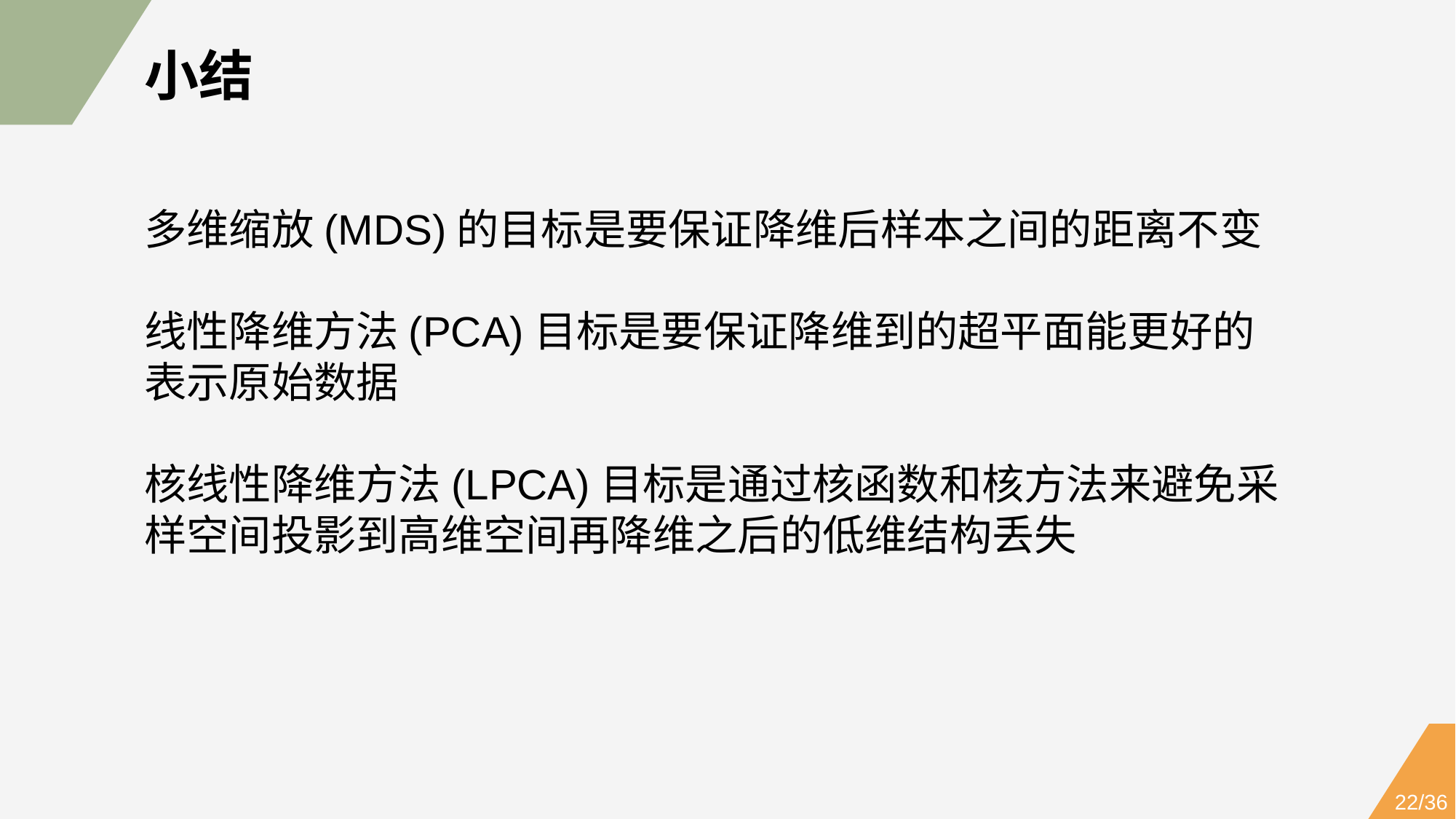

小结
多维缩放(MDS)的目标是要保证降维后样本之间的距离不变

线性降维方法(PCA)目标是要保证降维到的超平面能更好的表示原始数据

核线性降维方法(LPCA)目标是通过核函数和核方法来避免采样空间投影到高维空间再降维之后的低维结构丢失